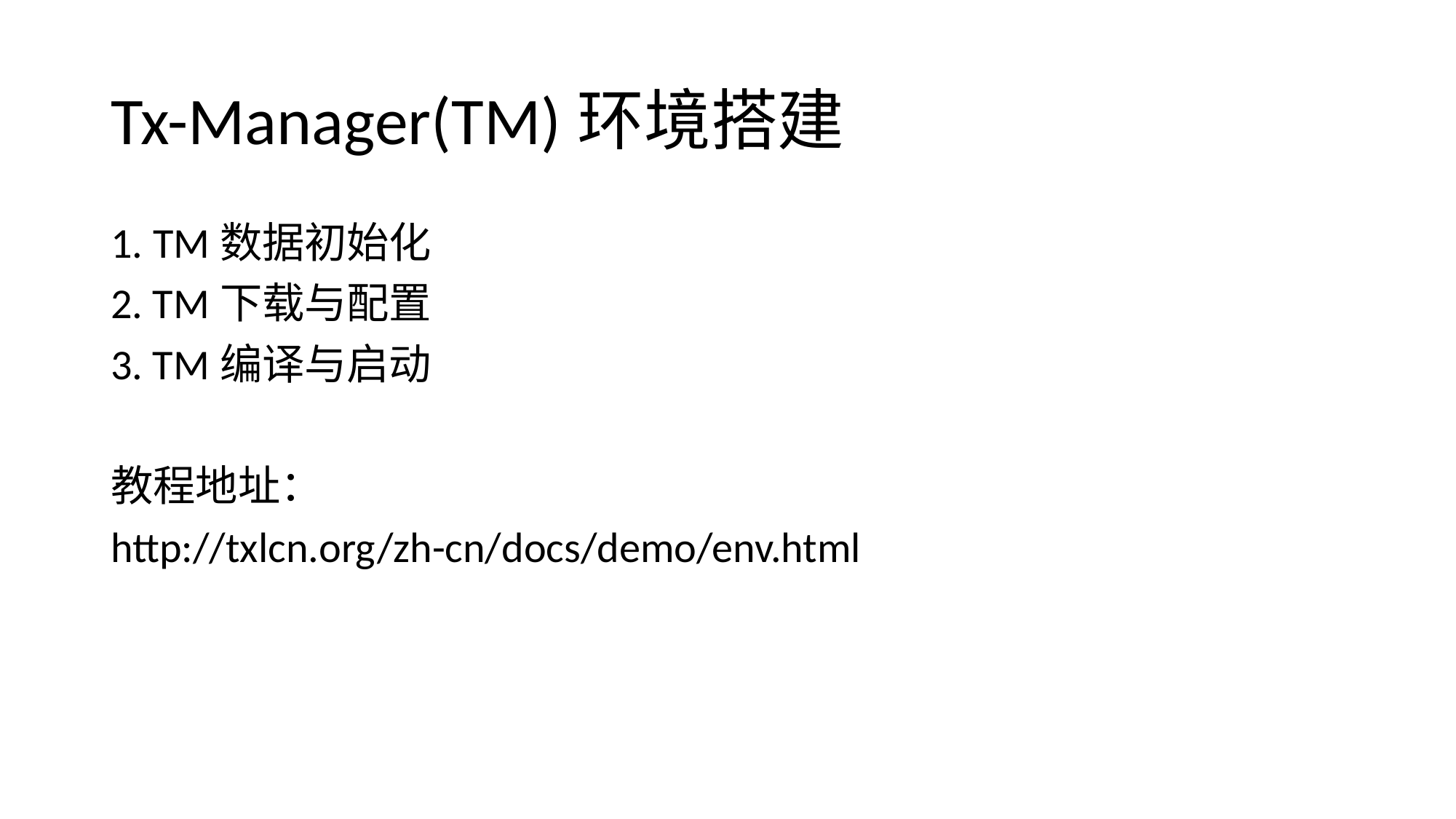

# Tx-Manager(TM)环境搭建
1. TM数据初始化
2. TM下载与配置
3. TM编译与启动

教程地址：
http://txlcn.org/zh-cn/docs/demo/env.html